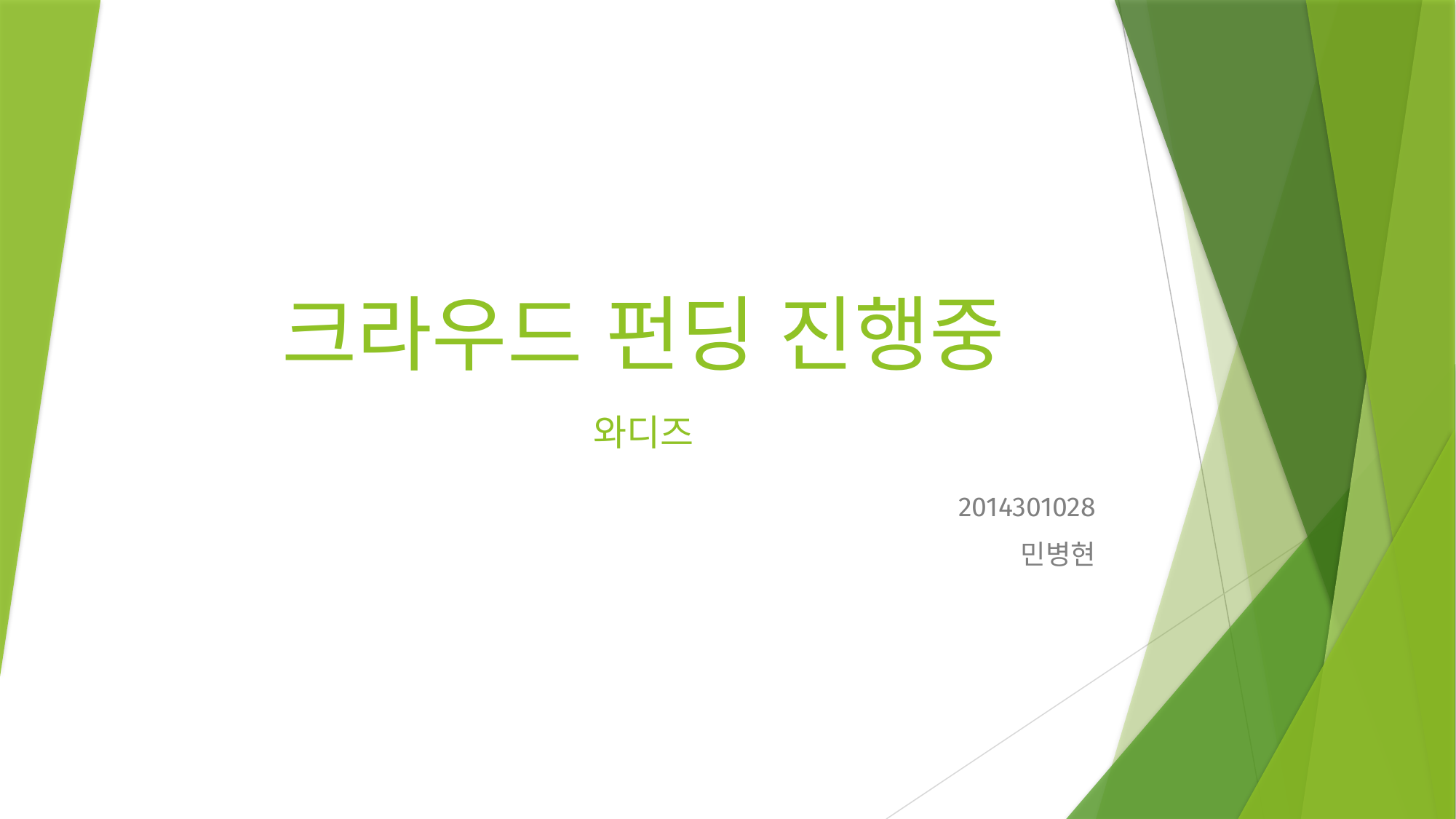

# 크라우드 펀딩 진행중
와디즈
2014301028
민병현